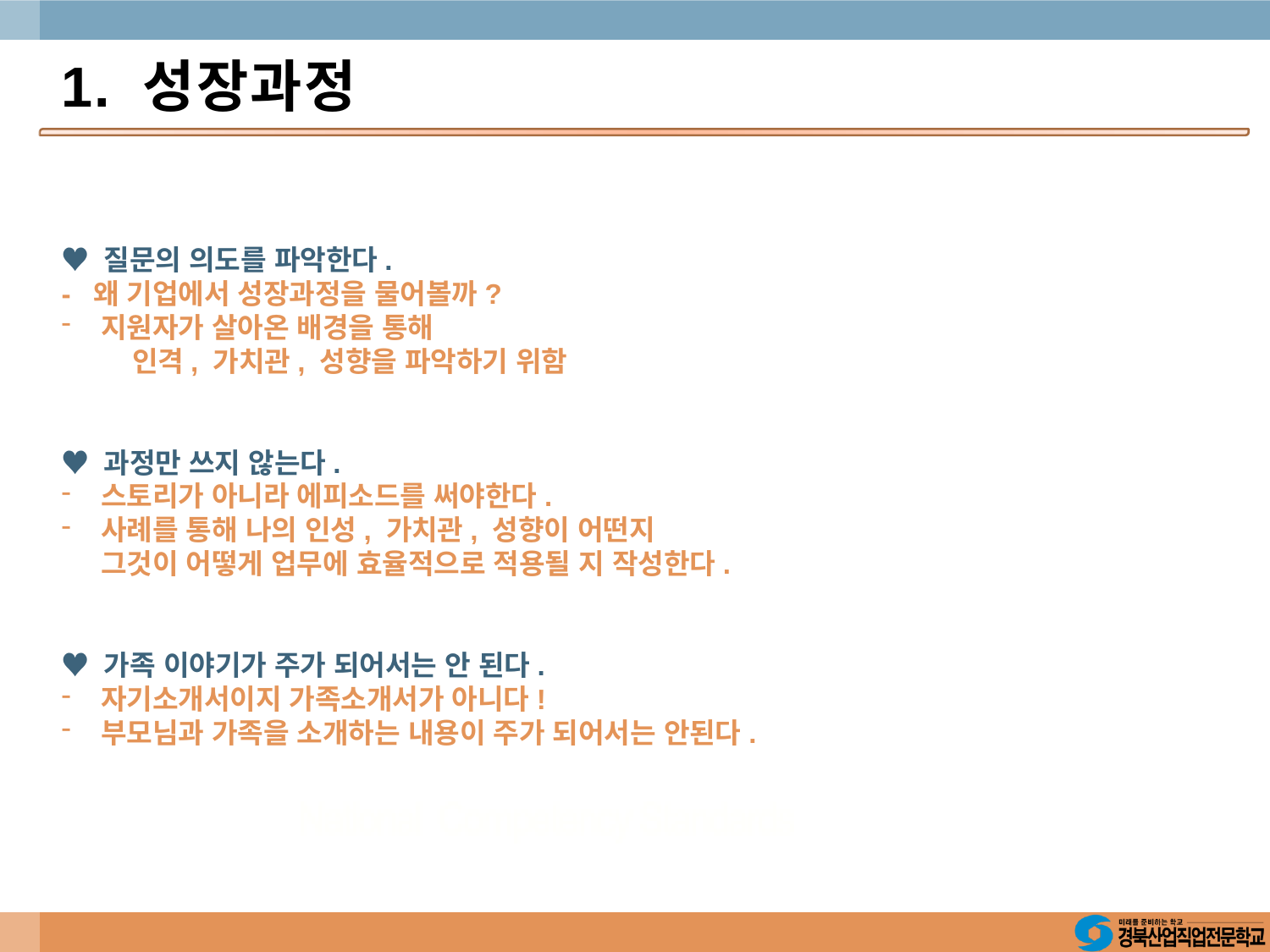

# 1. 성장과정
♥ 질문의 의도를 파악한다.
-  왜 기업에서 성장과정을 물어볼까?
지원자가 살아온 배경을 통해
    인격, 가치관, 성향을 파악하기 위함

♥ 과정만 쓰지 않는다.
스토리가 아니라 에피소드를 써야한다.
사례를 통해 나의 인성, 가치관, 성향이 어떤지
그것이 어떻게 업무에 효율적으로 적용될 지 작성한다.

♥ 가족 이야기가 주가 되어서는 안 된다.
자기소개서이지 가족소개서가 아니다!
부모님과 가족을 소개하는 내용이 주가 되어서는 안된다.